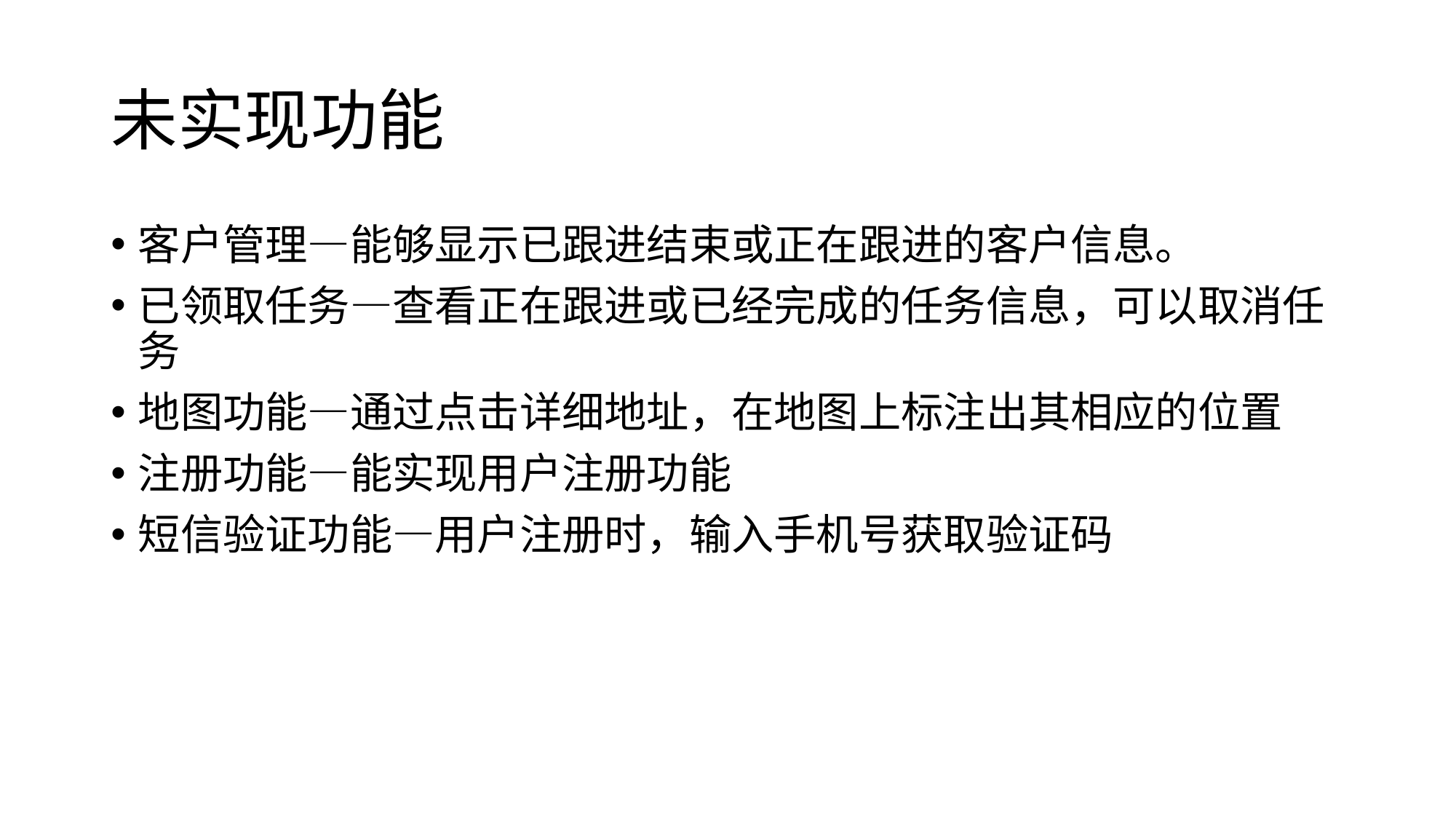

# 未实现功能
客户管理—能够显示已跟进结束或正在跟进的客户信息。
已领取任务—查看正在跟进或已经完成的任务信息，可以取消任务
地图功能—通过点击详细地址，在地图上标注出其相应的位置
注册功能—能实现用户注册功能
短信验证功能—用户注册时，输入手机号获取验证码